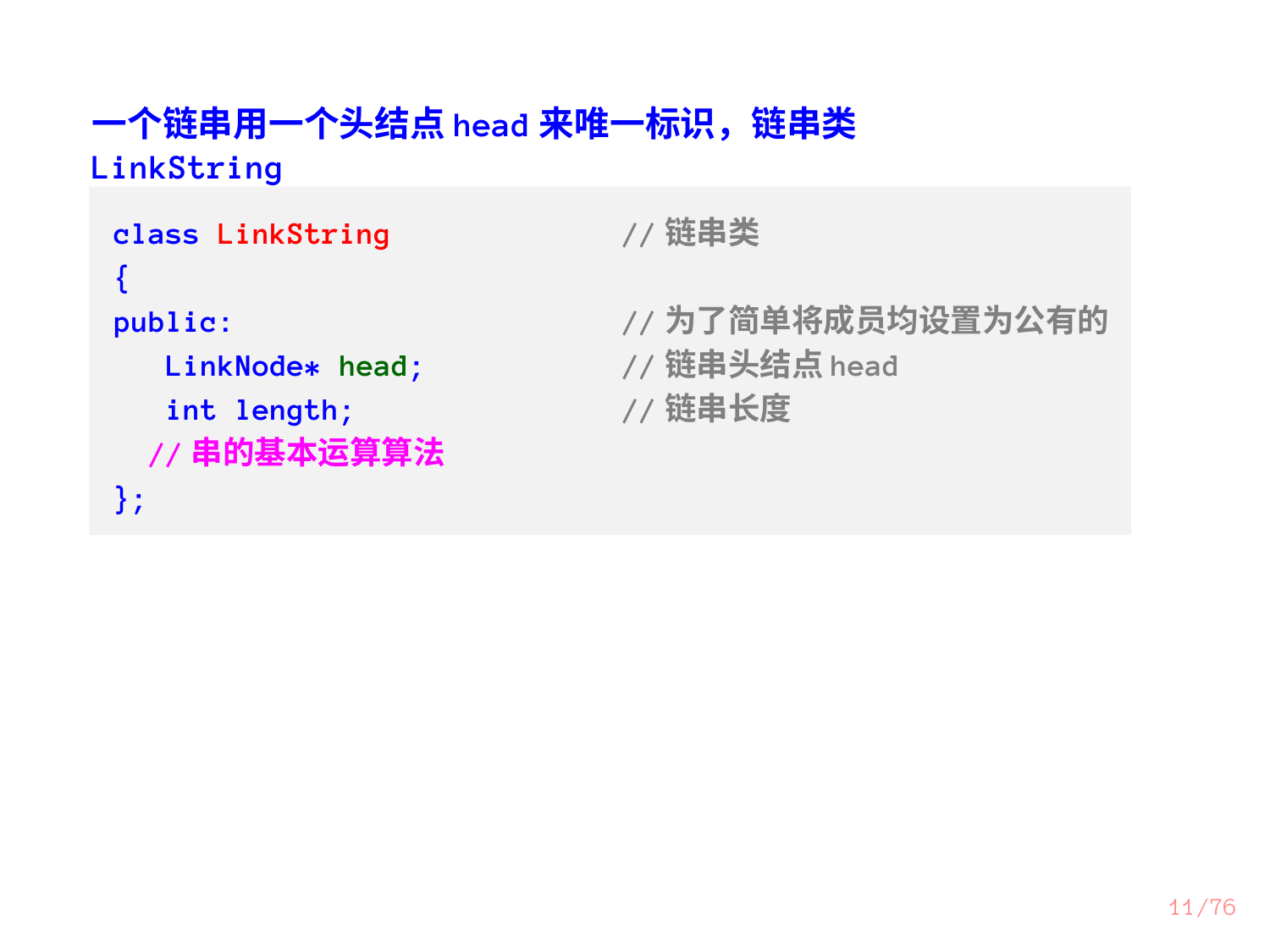

一个链串用一个头结点head来唯一标识，链串类LinkString
class LinkString		//链串类
{
public:				//为了简单将成员均设置为公有的
   LinkNode* head;		//链串头结点head
   int length;			//链串长度
  //串的基本运算算法
};
11/76